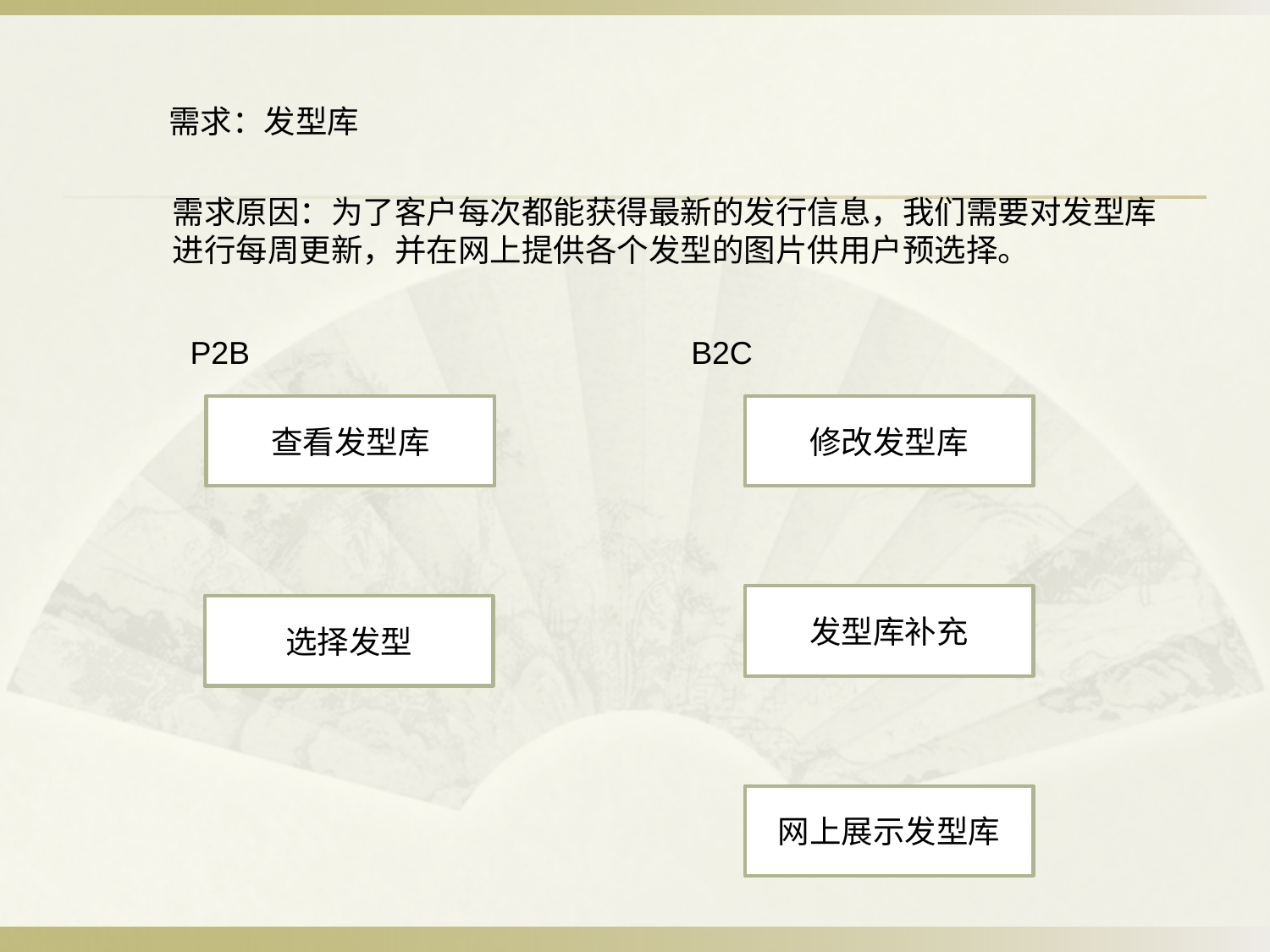

需求：发型库
需求原因：为了客户每次都能获得最新的发行信息，我们需要对发型库
进行每周更新，并在网上提供各个发型的图片供用户预选择。
P2B
B2C
查看发型库
修改发型库
发型库补充
选择发型
网上展示发型库